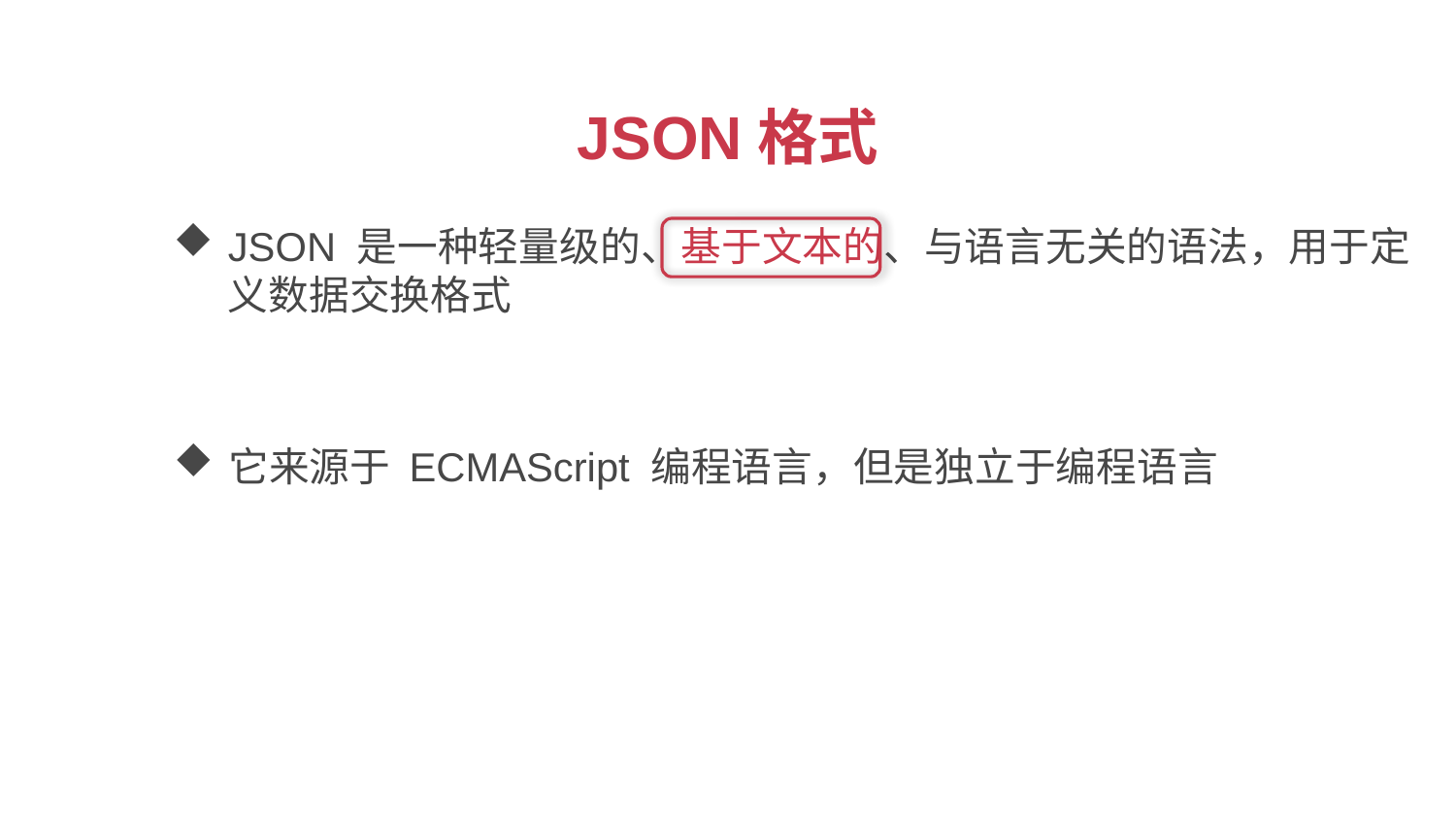

JSON格式
JSON 是一种轻量级的、基于文本的、与语言无关的语法，用于定义数据交换格式

它来源于 ECMAScript 编程语言，但是独立于编程语言